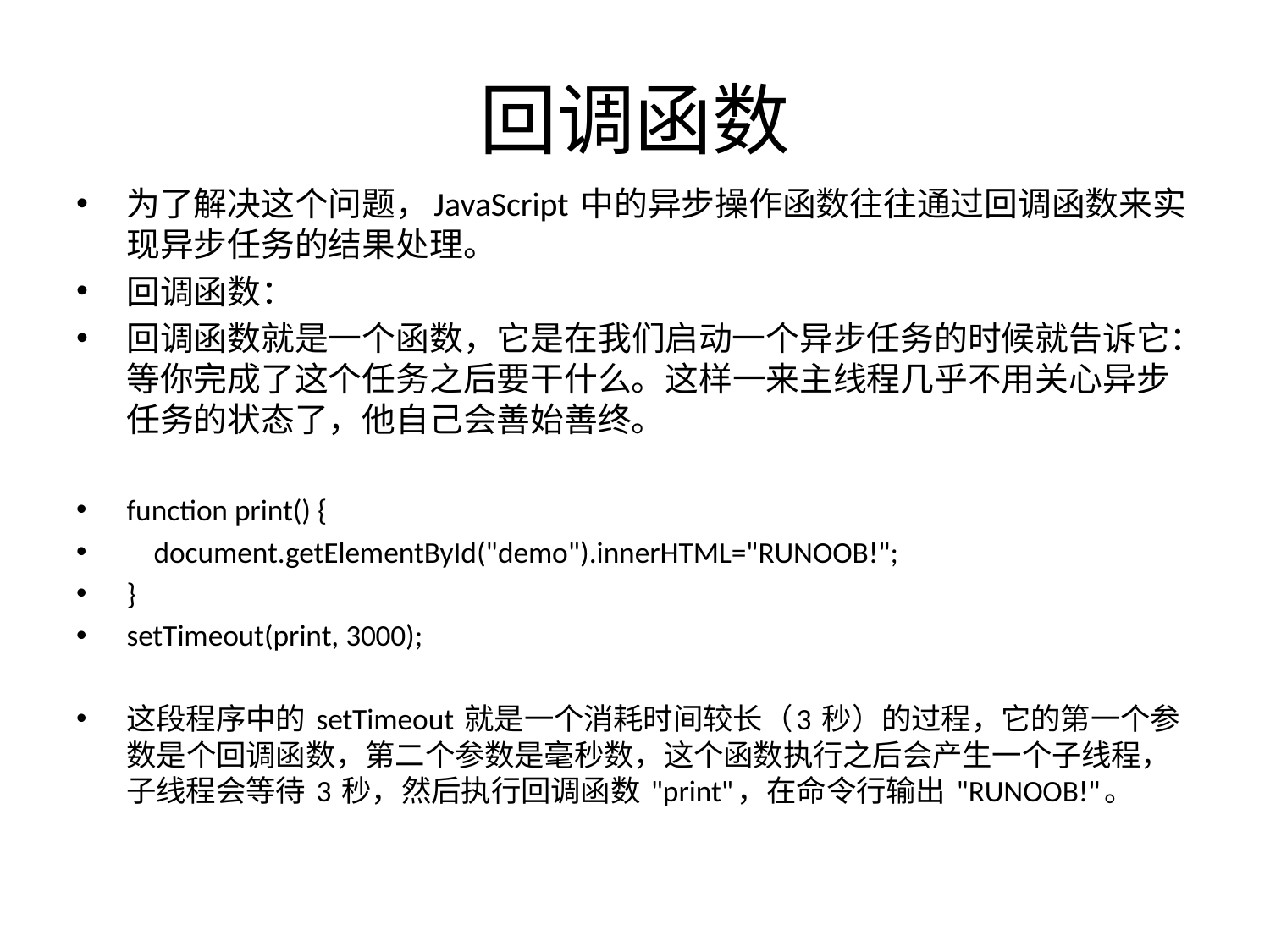

# 回调函数
为了解决这个问题，JavaScript 中的异步操作函数往往通过回调函数来实现异步任务的结果处理。
回调函数：
回调函数就是一个函数，它是在我们启动一个异步任务的时候就告诉它：等你完成了这个任务之后要干什么。这样一来主线程几乎不用关心异步任务的状态了，他自己会善始善终。

function print() {
    document.getElementById("demo").innerHTML="RUNOOB!";
}
setTimeout(print, 3000);

这段程序中的 setTimeout 就是一个消耗时间较长（3 秒）的过程，它的第一个参数是个回调函数，第二个参数是毫秒数，这个函数执行之后会产生一个子线程，子线程会等待 3 秒，然后执行回调函数 "print"，在命令行输出 "RUNOOB!"。